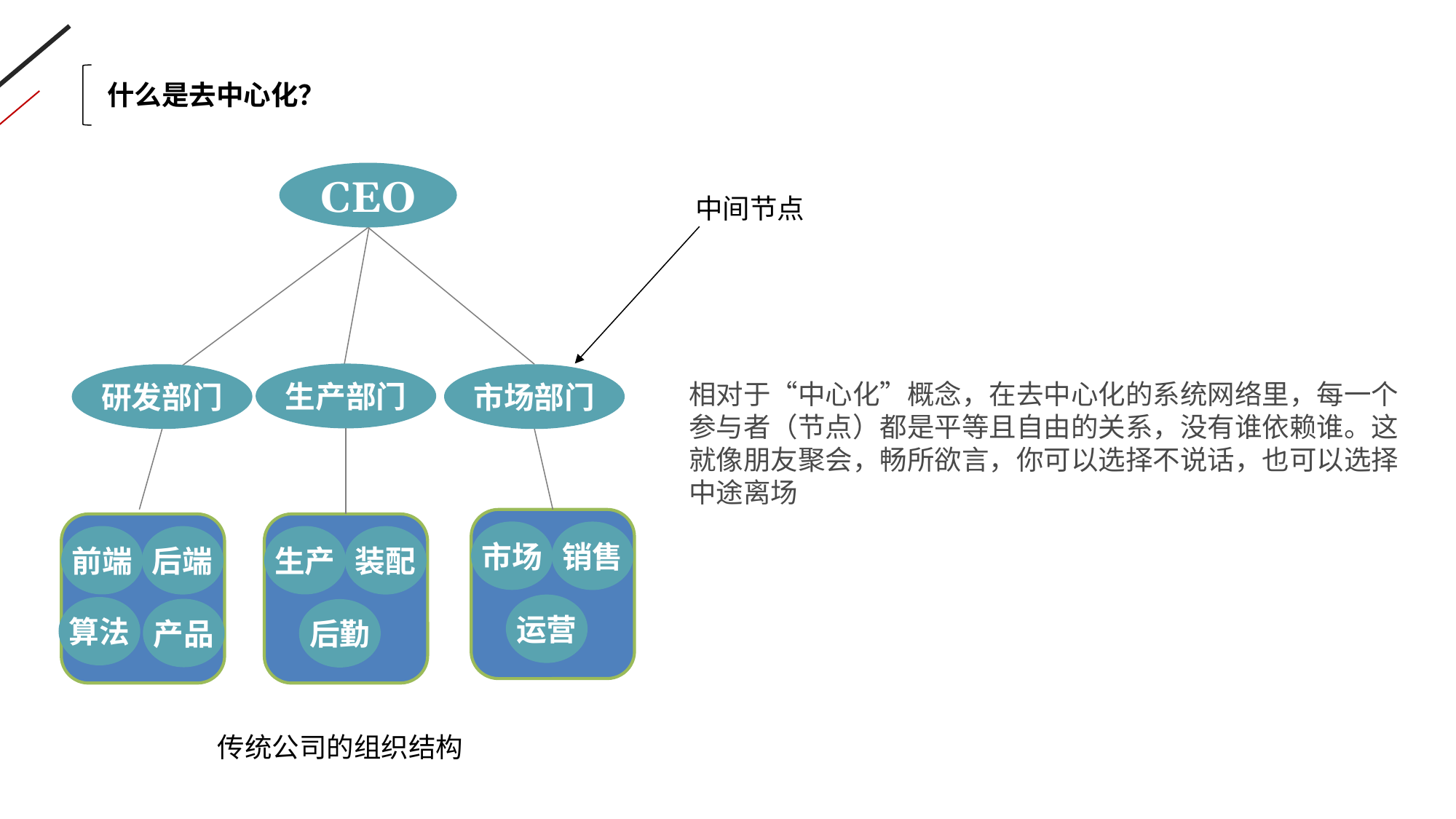

什么是去中心化？
CEO
中间节点
生产部门
研发部门
市场部门
相对于“中心化”概念，在去中心化的系统网络里，每一个参与者（节点）都是平等且自由的关系，没有谁依赖谁。这就像朋友聚会，畅所欲言，你可以选择不说话，也可以选择中途离场

市场
销售
前端
生产
后端
装配
运营
算法
产品
后勤
传统公司的组织结构